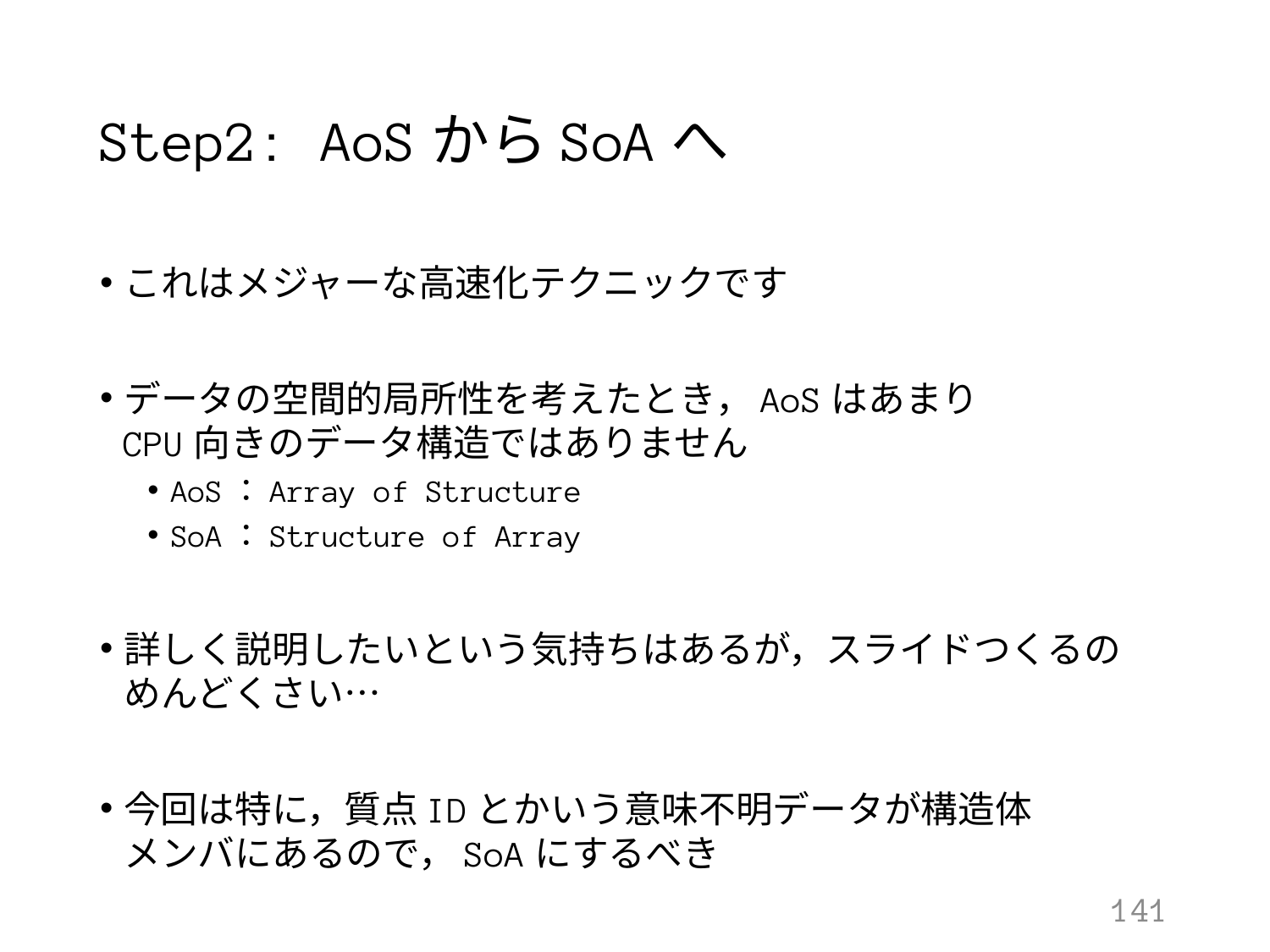

# Step2: AoSからSoAへ
これはメジャーな高速化テクニックです

データの空間的局所性を考えたとき，AoSはあまり
CPU向きのデータ構造ではありません
AoS：Array of Structure
SoA：Structure of Array

詳しく説明したいという気持ちはあるが，スライドつくるの
めんどくさい…

今回は特に，質点IDとかいう意味不明データが構造体
メンバにあるので，SoAにするべき
141